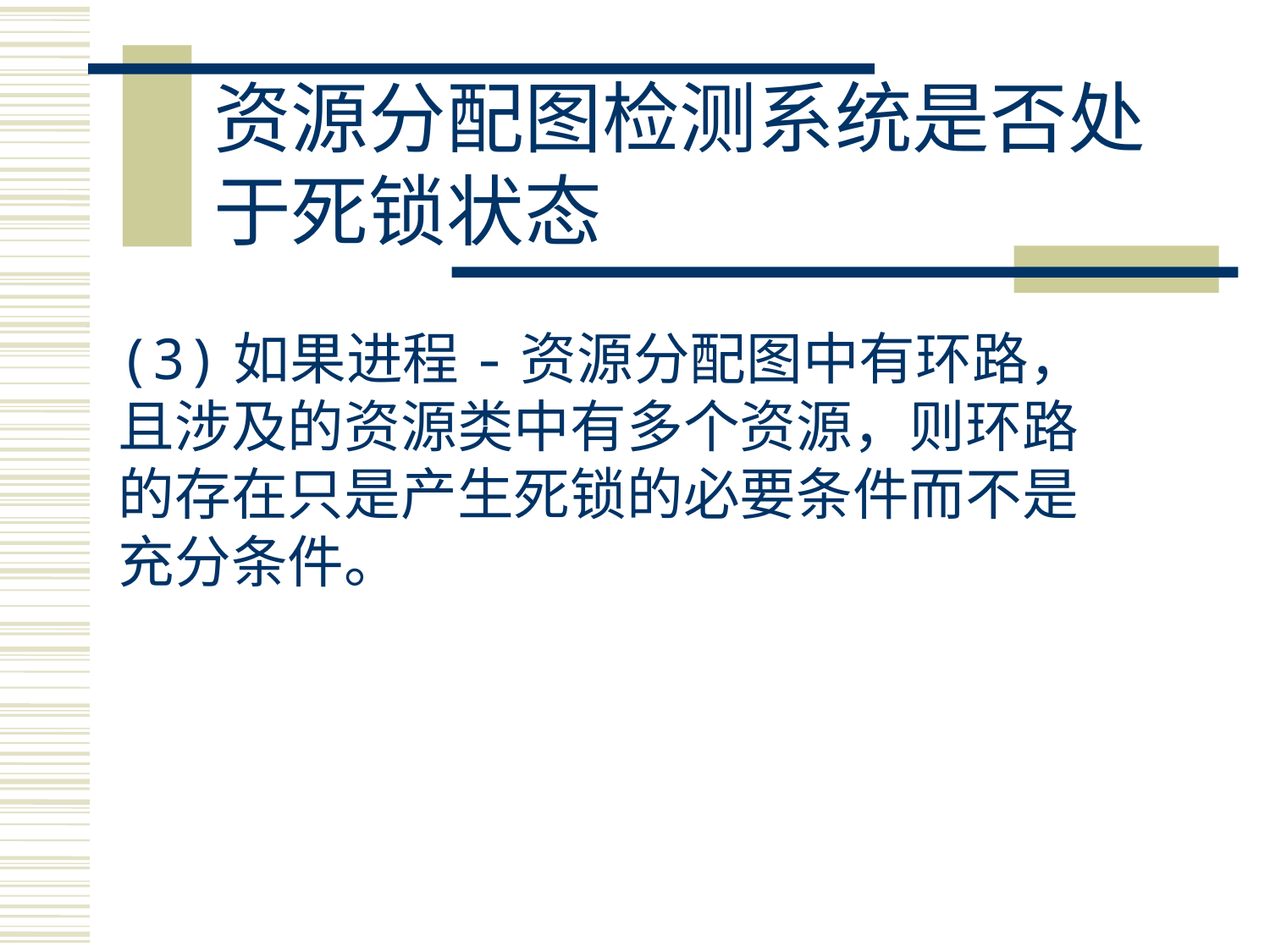

资源分配图检测系统是否处于死锁状态
(3)如果进程-资源分配图中有环路，且涉及的资源类中有多个资源，则环路的存在只是产生死锁的必要条件而不是充分条件。